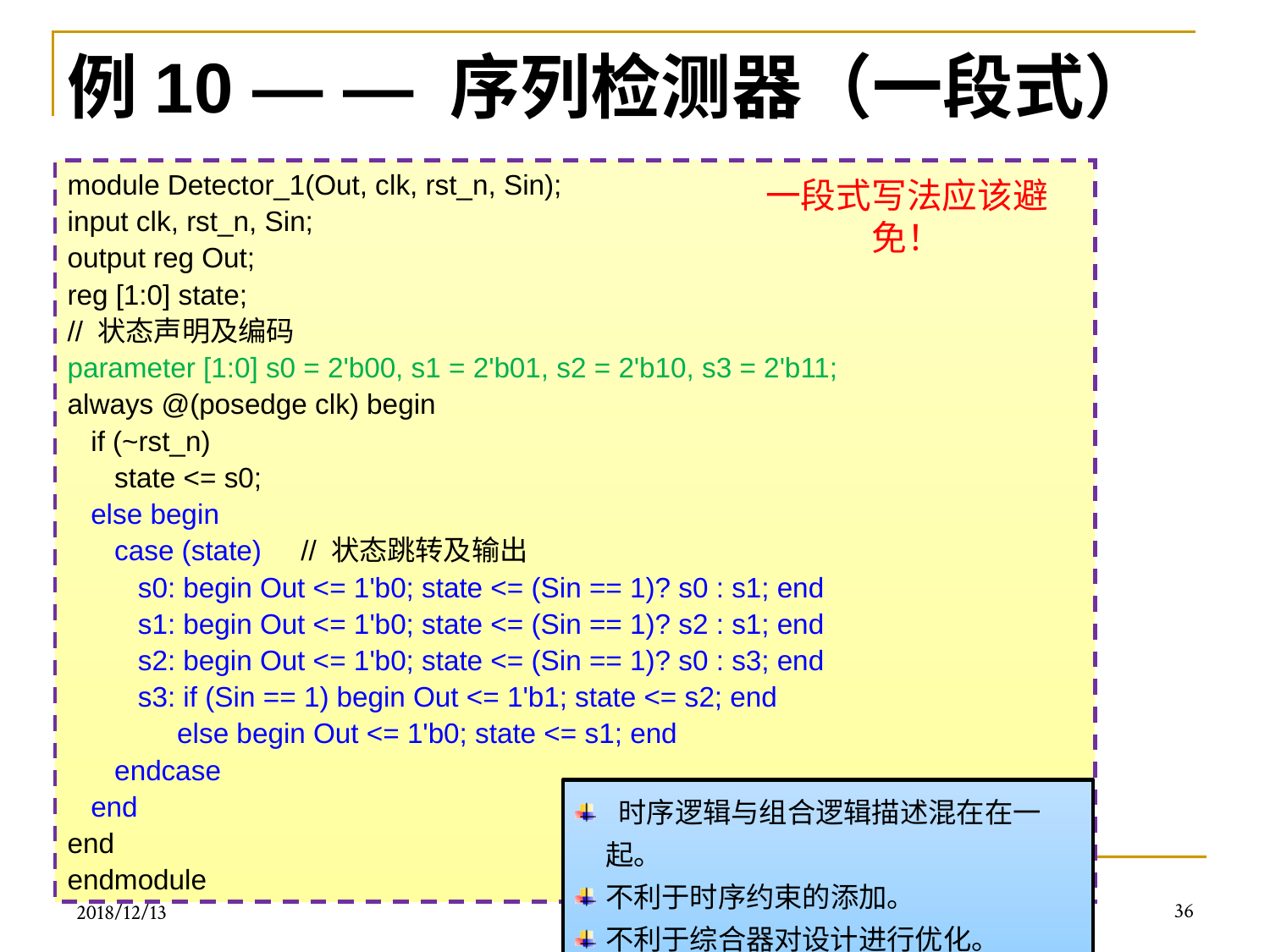

例10 — — 序列检测器（一段式）
module Detector_1(Out, clk, rst_n, Sin);
input clk, rst_n, Sin;
output reg Out;
reg [1:0] state;
// 状态声明及编码
parameter [1:0] s0 = 2'b00, s1 = 2'b01, s2 = 2'b10, s3 = 2'b11;
always @(posedge clk) begin
   if (~rst_n)
      state <= s0;
   else begin
      case (state)     // 状态跳转及输出
         s0: begin Out <= 1'b0; state <= (Sin == 1)? s0 : s1; end
         s1: begin Out <= 1'b0; state <= (Sin == 1)? s2 : s1; end
         s2: begin Out <= 1'b0; state <= (Sin == 1)? s0 : s3; end
         s3: if (Sin == 1) begin Out <= 1'b1; state <= s2; end
              else begin Out <= 1'b0; state <= s1; end
      endcase
   end
end
endmodule
一段式写法应该避免！
 时序逻辑与组合逻辑描述混在在一起。
不利于时序约束的添加。
不利于综合器对设计进行优化。
2018/12/13
36
逻辑设计基础